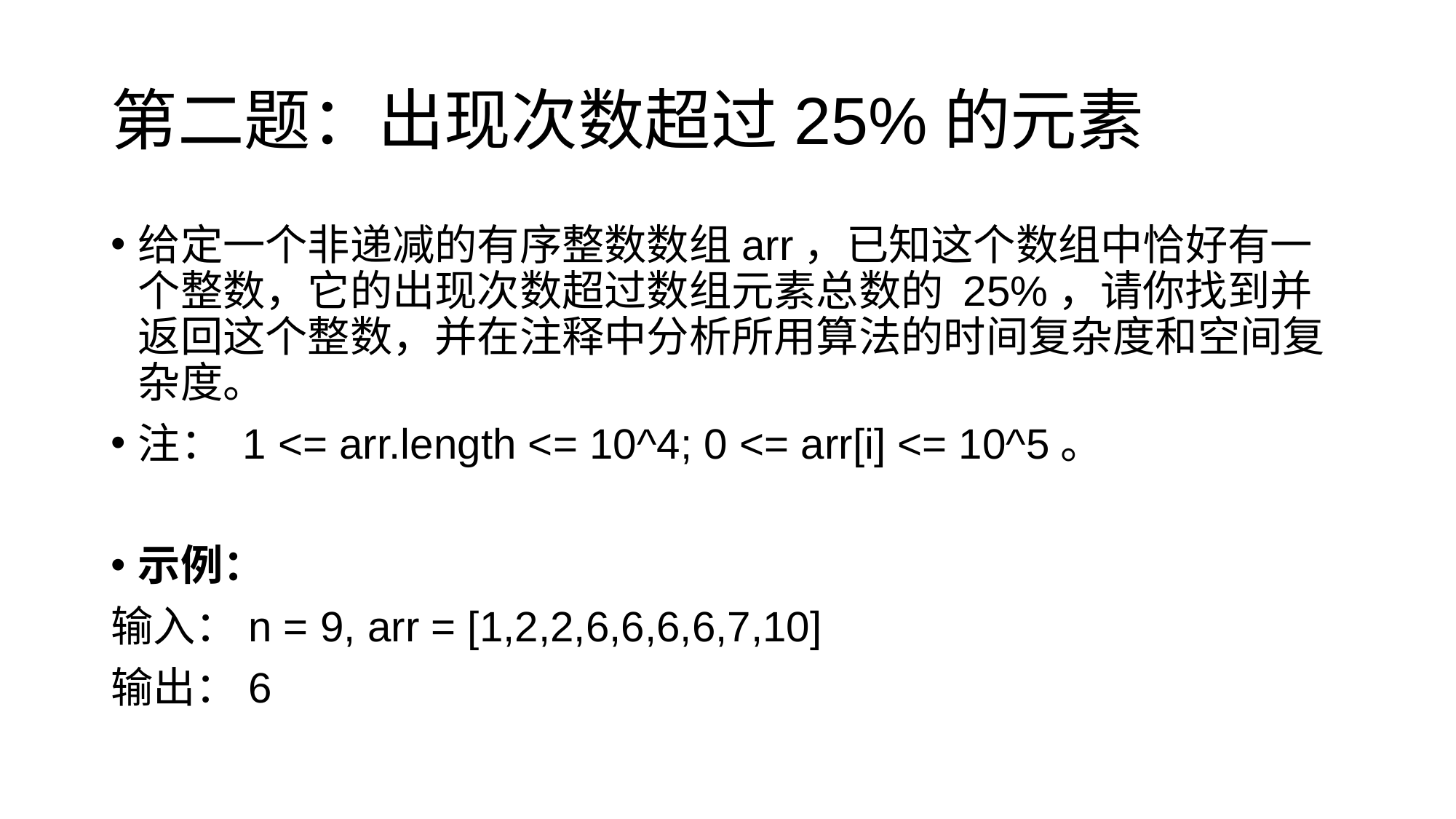

# 第二题：出现次数超过25%的元素
给定一个非递减的有序整数数组arr，已知这个数组中恰好有一个整数，它的出现次数超过数组元素总数的 25%，请你找到并返回这个整数，并在注释中分析所用算法的时间复杂度和空间复杂度。
注： 1 <= arr.length <= 10^4; 0 <= arr[i] <= 10^5。

示例：
输入：n = 9, arr = [1,2,2,6,6,6,6,7,10]
输出：6